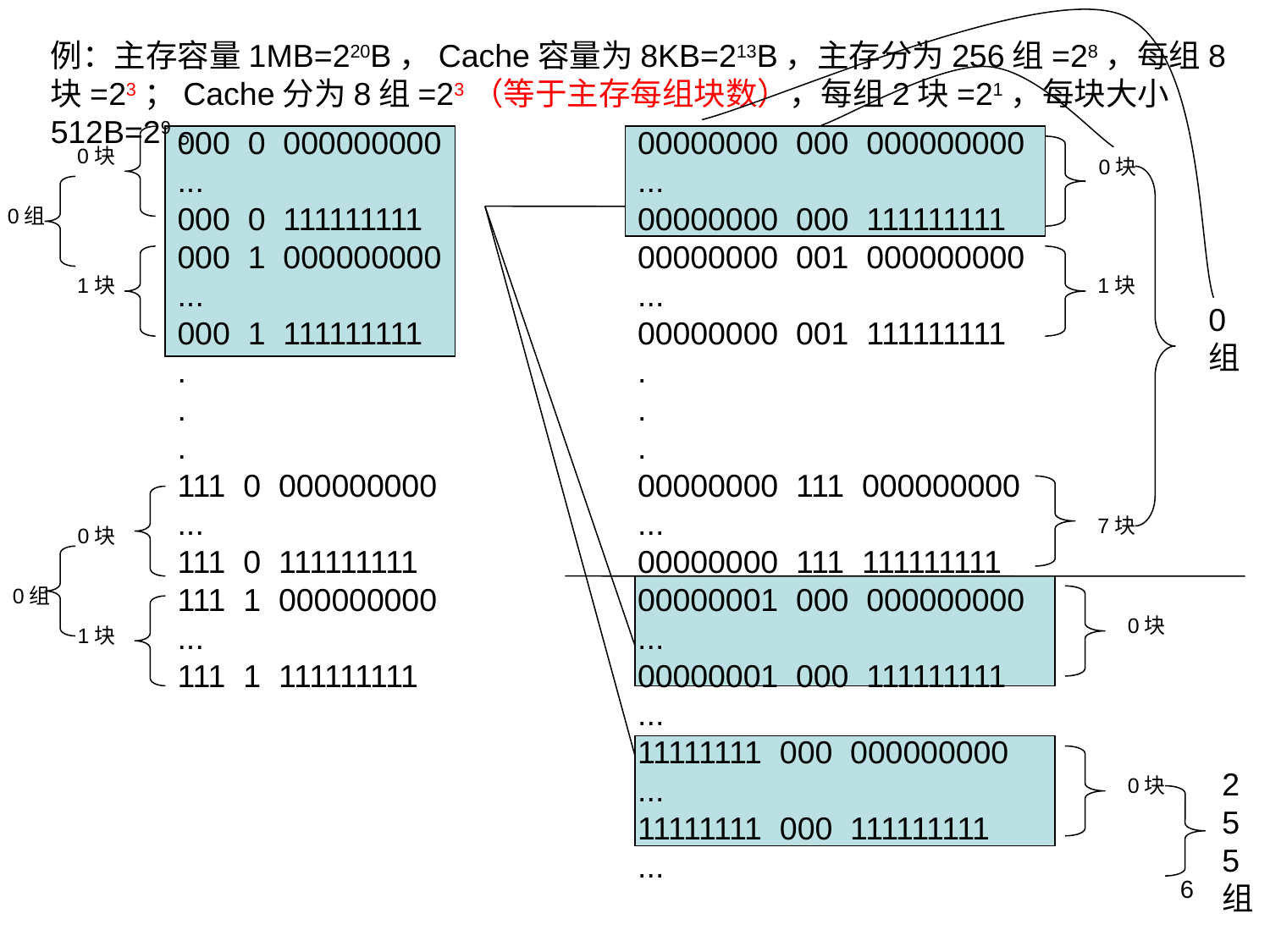

例：主存容量1MB=220B，Cache容量为8KB=213B，主存分为256组=28，每组8块=23；Cache分为8组=23（等于主存每组块数），每组2块=21，每块大小512B=29。

000  0  000000000
...
000  0  111111111
000  1  000000000
...
000  1  111111111
.
.
.
111  0  000000000
...
111  0  111111111
111  1  000000000
...
111  1  111111111

00000000  000  000000000
...
00000000  000  111111111
00000000  001  000000000
...
00000000  001  111111111
.
.
.
00000000  111  000000000
...
00000000  111  111111111
00000001  000  000000000
...
00000001  000  111111111
...
11111111  000  000000000
...
11111111  000  111111111
...

0块

0块

0组

1块
1块
0组

7块
0块

0组

0块
1块

255组
0块

6